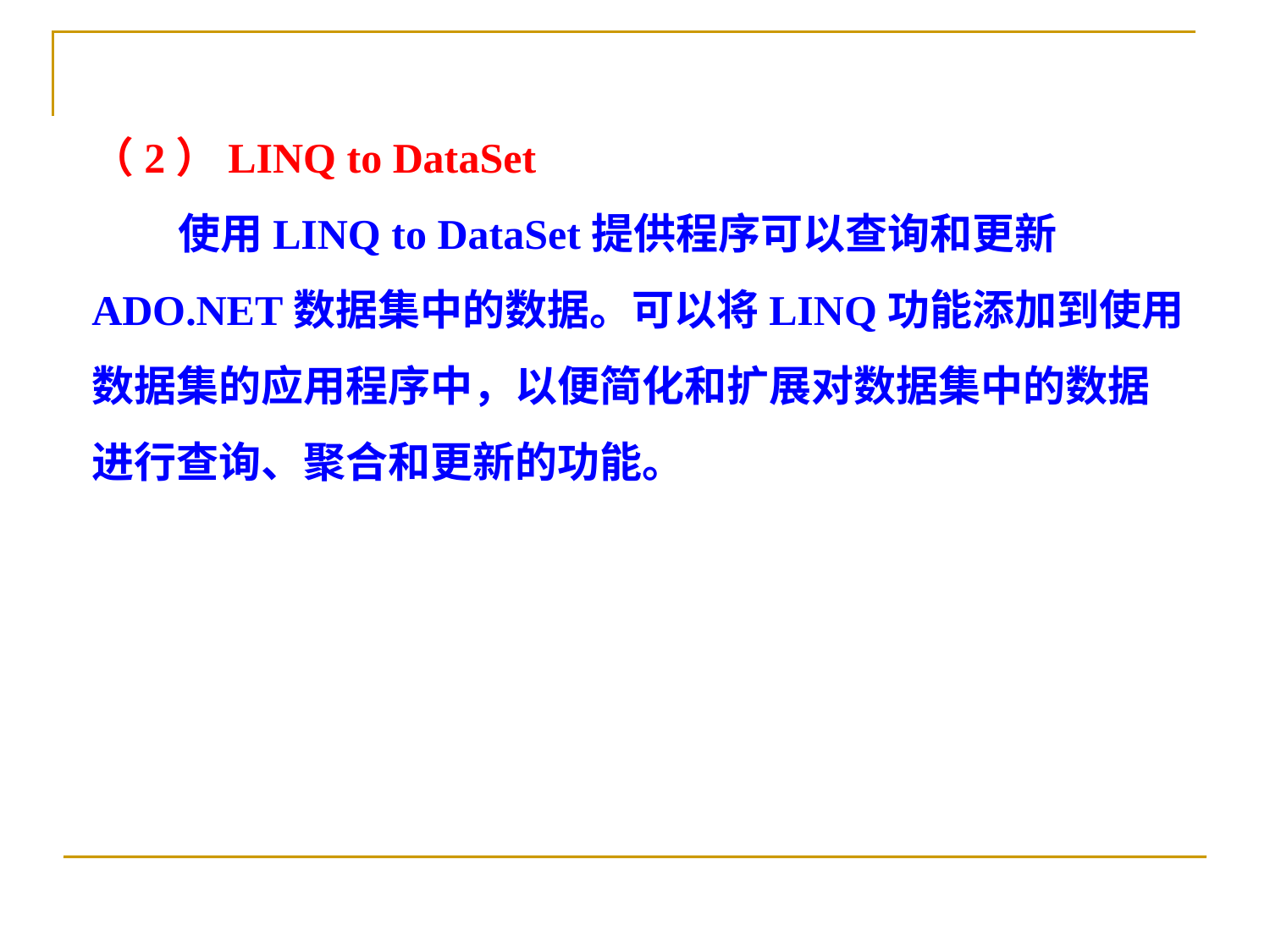

（2）LINQ to DataSet
        使用LINQ to DataSet提供程序可以查询和更新ADO.NET数据集中的数据。可以将LINQ功能添加到使用数据集的应用程序中，以便简化和扩展对数据集中的数据进行查询、聚合和更新的功能。